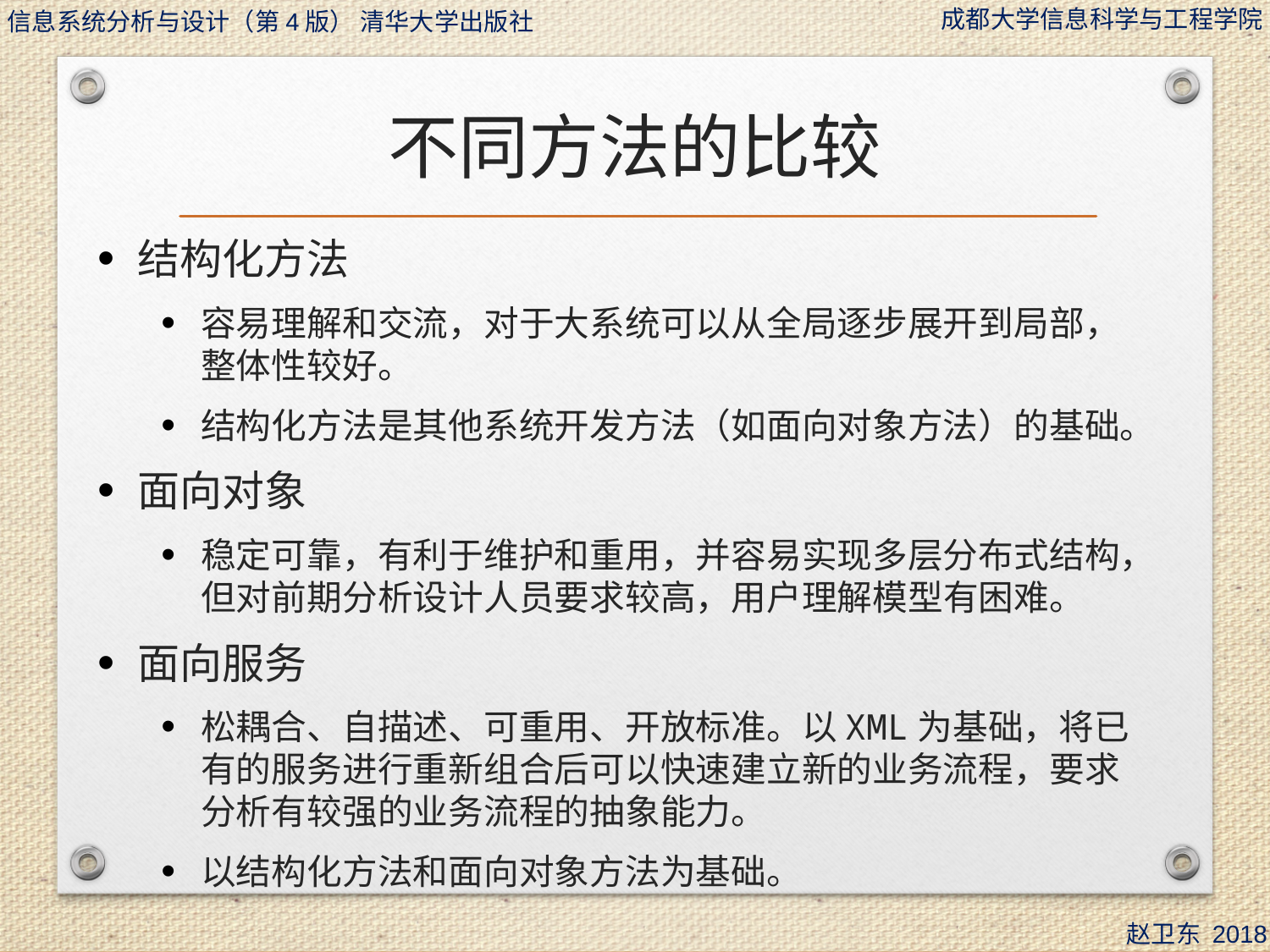

# 不同方法的比较
结构化方法
容易理解和交流，对于大系统可以从全局逐步展开到局部，整体性较好。
结构化方法是其他系统开发方法（如面向对象方法）的基础。
面向对象
稳定可靠，有利于维护和重用，并容易实现多层分布式结构，但对前期分析设计人员要求较高，用户理解模型有困难。
面向服务
松耦合、自描述、可重用、开放标准。以XML为基础，将已有的服务进行重新组合后可以快速建立新的业务流程，要求分析有较强的业务流程的抽象能力。
以结构化方法和面向对象方法为基础。